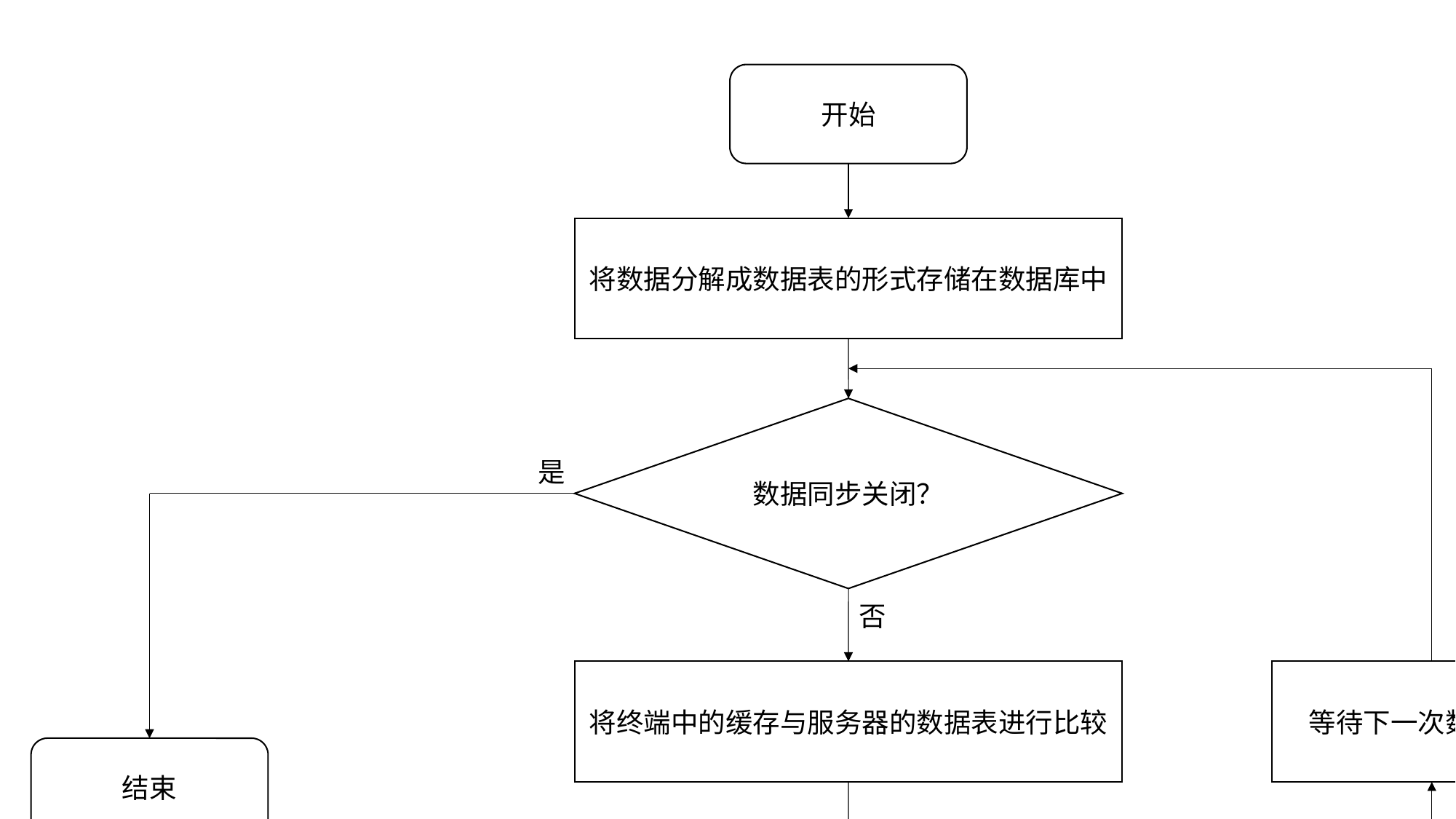

开始
将数据分解成数据表的形式存储在数据库中
数据同步关闭？
是
否
等待下一次数据同步
将终端中的缓存与服务器的数据表进行比较
结束
数据库中的数据是否有新增或修改？
否
是
数据同步异常？
否
输出异常信息
是